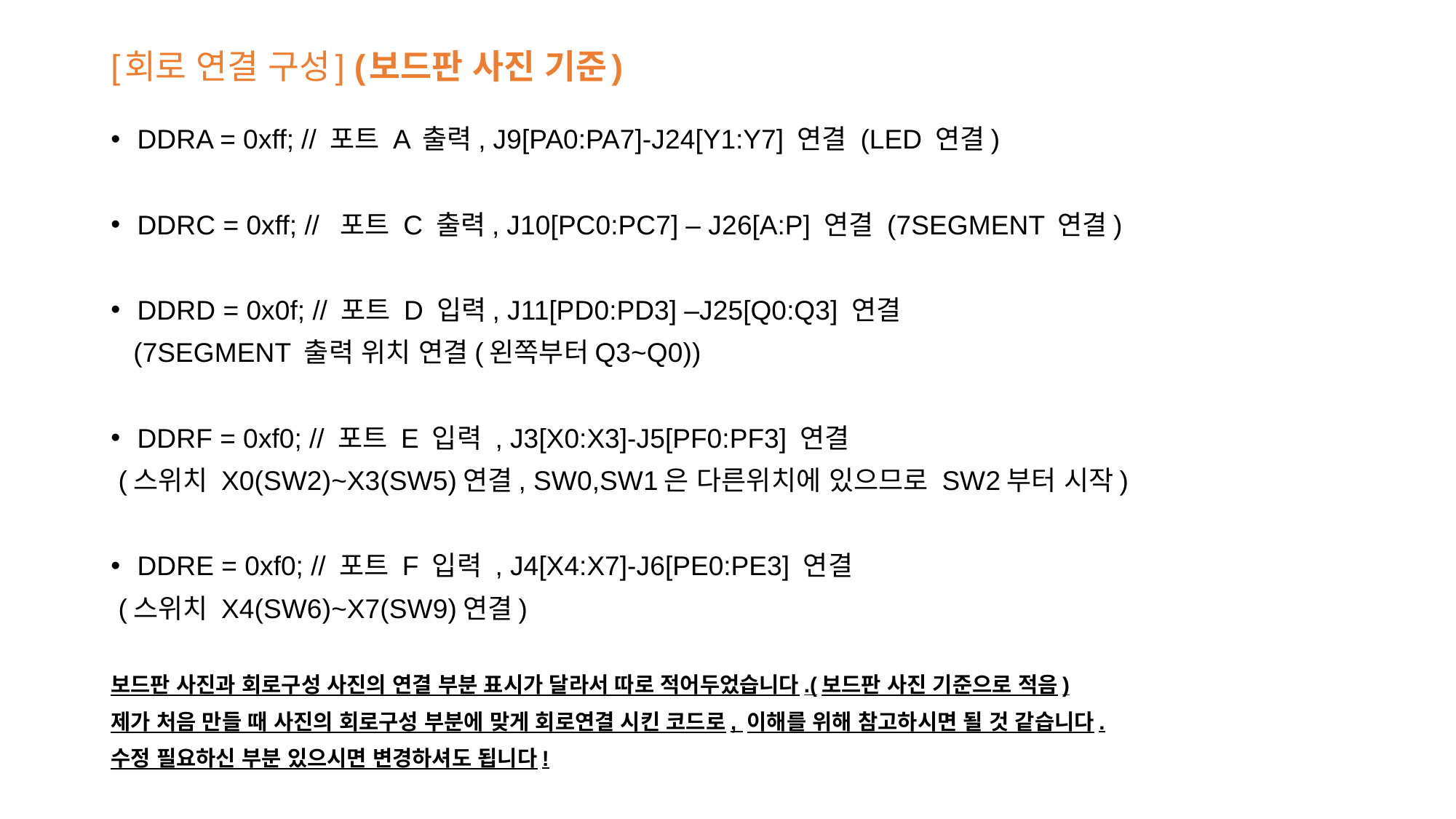

# [회로 연결 구성] (보드판 사진 기준)
DDRA = 0xff; // 포트 A 출력, J9[PA0:PA7]-J24[Y1:Y7] 연결 (LED 연결)

DDRC = 0xff; //  포트 C 출력, J10[PC0:PC7] – J26[A:P] 연결 (7SEGMENT 연결)

DDRD = 0x0f; // 포트 D 입력, J11[PD0:PD3] –J25[Q0:Q3] 연결
   (7SEGMENT 출력 위치 연결(왼쪽부터Q3~Q0))

DDRF = 0xf0; // 포트 E 입력 , J3[X0:X3]-J5[PF0:PF3] 연결
 (스위치 X0(SW2)~X3(SW5)연결, SW0,SW1은 다른위치에 있으므로 SW2부터 시작)

DDRE = 0xf0; // 포트 F 입력 , J4[X4:X7]-J6[PE0:PE3] 연결
 (스위치 X4(SW6)~X7(SW9)연결)

보드판 사진과 회로구성 사진의 연결 부분 표시가 달라서 따로 적어두었습니다.(보드판 사진 기준으로 적음)
제가 처음 만들 때 사진의 회로구성 부분에 맞게 회로연결 시킨 코드로, 이해를 위해 참고하시면 될 것 같습니다.
수정 필요하신 부분 있으시면 변경하셔도 됩니다!